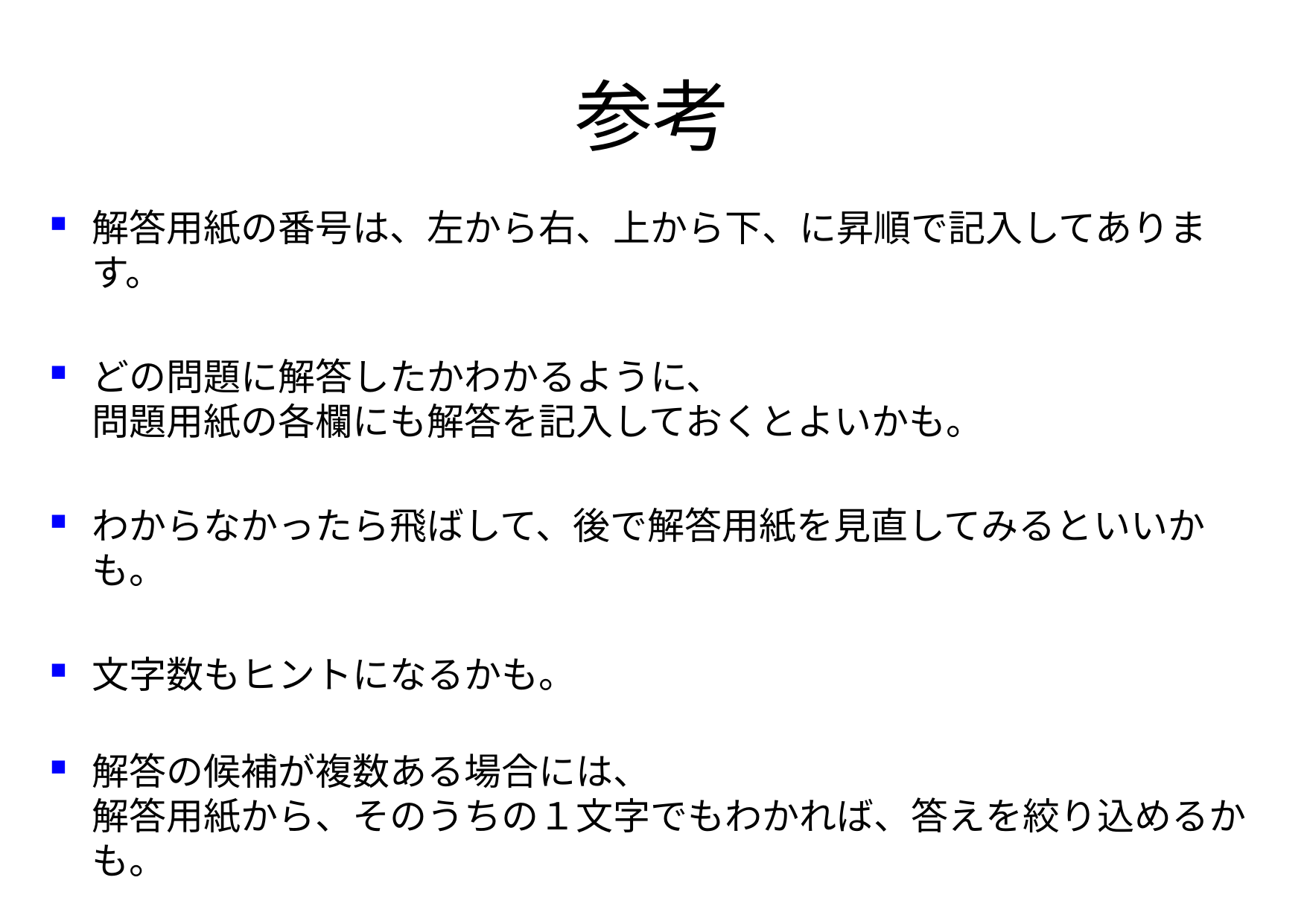

# 参考
解答用紙の番号は、左から右、上から下、に昇順で記入してあります。

どの問題に解答したかわかるように、
問題用紙の各欄にも解答を記入しておくとよいかも。

わからなかったら飛ばして、後で解答用紙を見直してみるといいかも。

文字数もヒントになるかも。
解答の候補が複数ある場合には、
解答用紙から、そのうちの１文字でもわかれば、答えを絞り込めるかも。